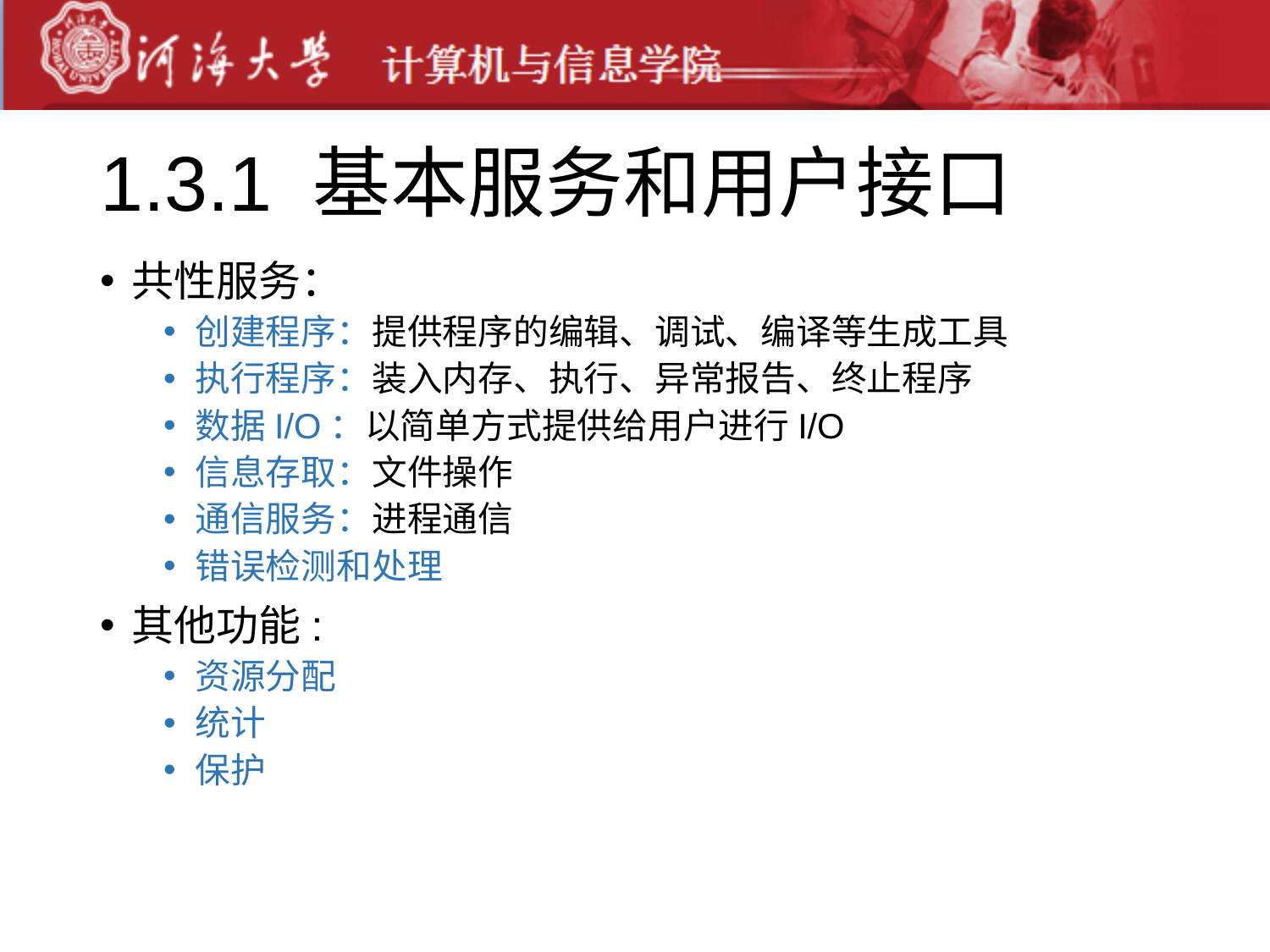

# 1.3.1 基本服务和用户接口
共性服务：
创建程序：提供程序的编辑、调试、编译等生成工具
执行程序：装入内存、执行、异常报告、终止程序
数据I/O：以简单方式提供给用户进行I/O
信息存取：文件操作
通信服务：进程通信
错误检测和处理
其他功能:
资源分配
统计
保护